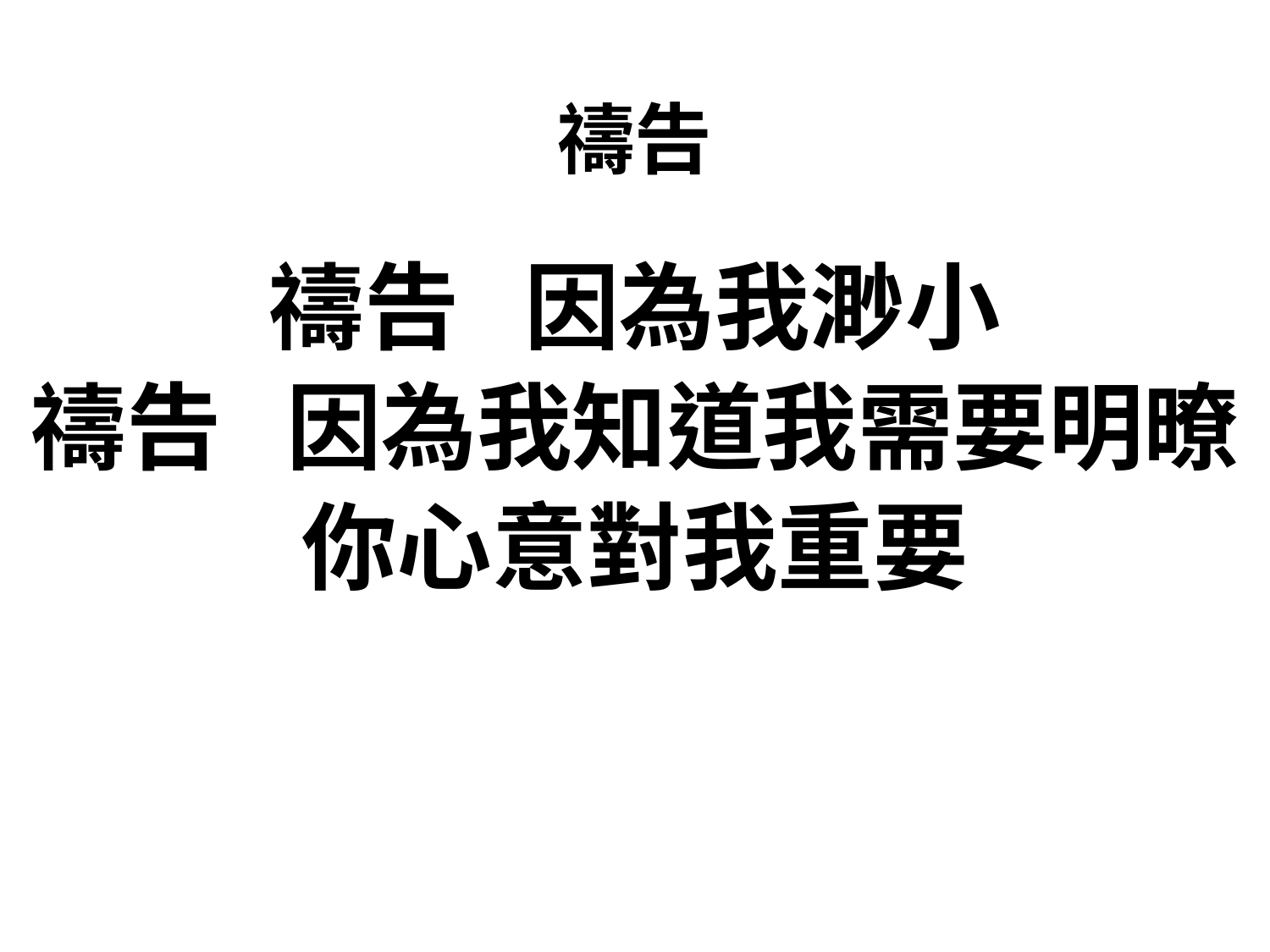

# 禱告
禱告   因為我渺小
禱告   因為我知道我需要明暸
你心意對我重要